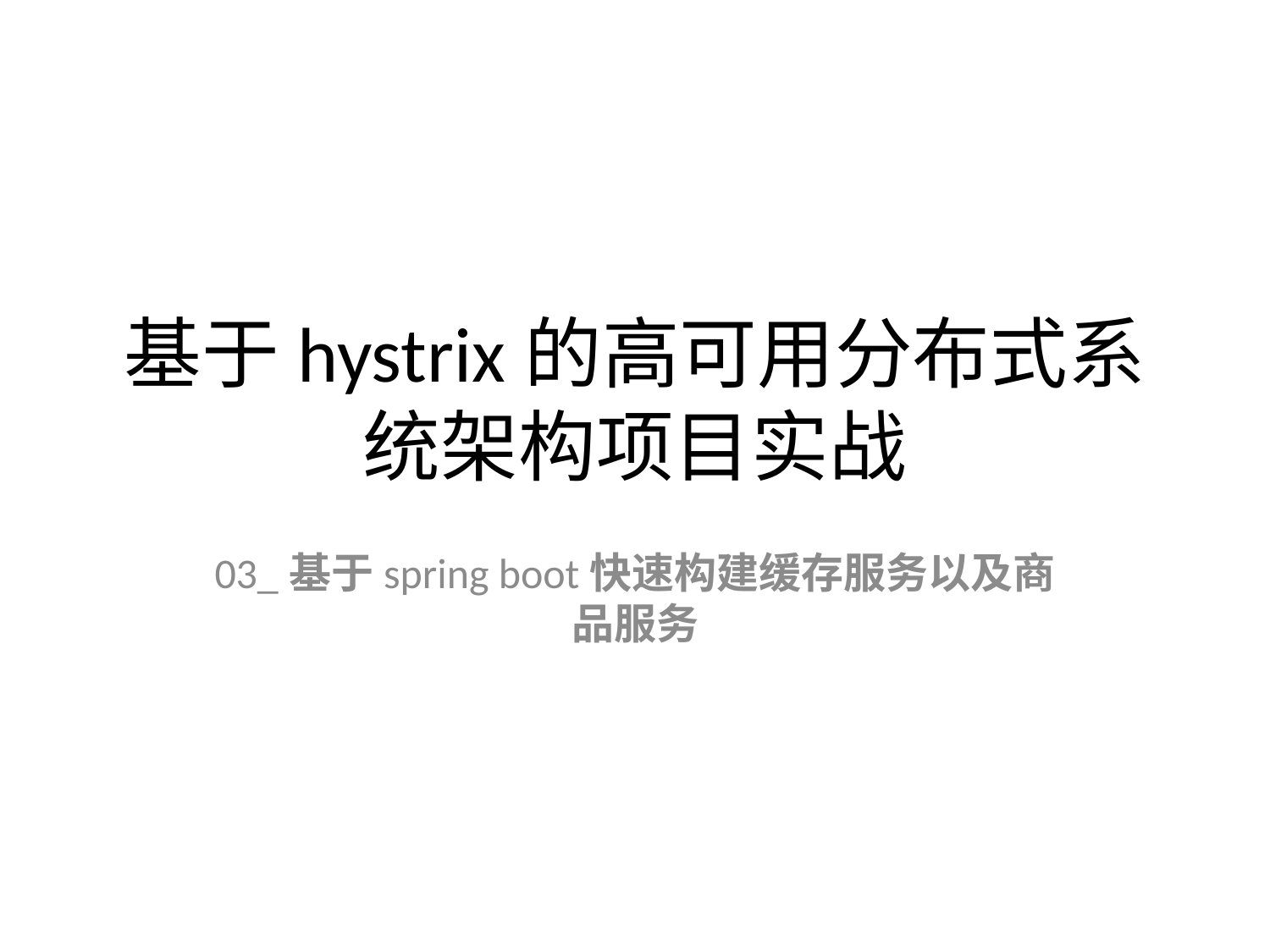

# 基于hystrix的高可用分布式系统架构项目实战
03_基于spring boot快速构建缓存服务以及商品服务